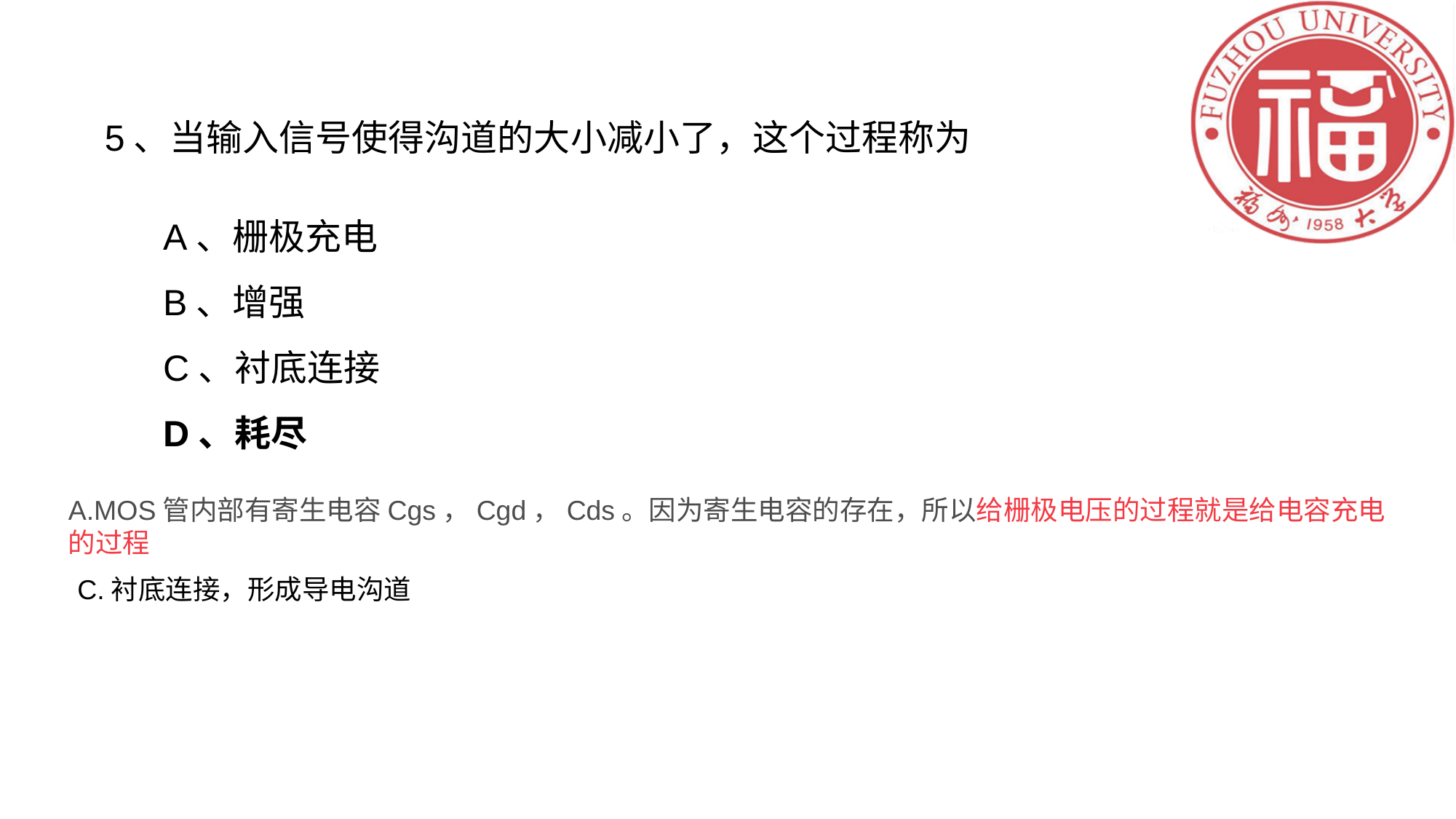

5、当输入信号使得沟道的大小减小了，这个过程称为
A、栅极充电
B、增强
C、衬底连接
D、耗尽
A.MOS管内部有寄生电容Cgs，Cgd，Cds。因为寄生电容的存在，所以给栅极电压的过程就是给电容充电的过程
C.衬底连接，形成导电沟道